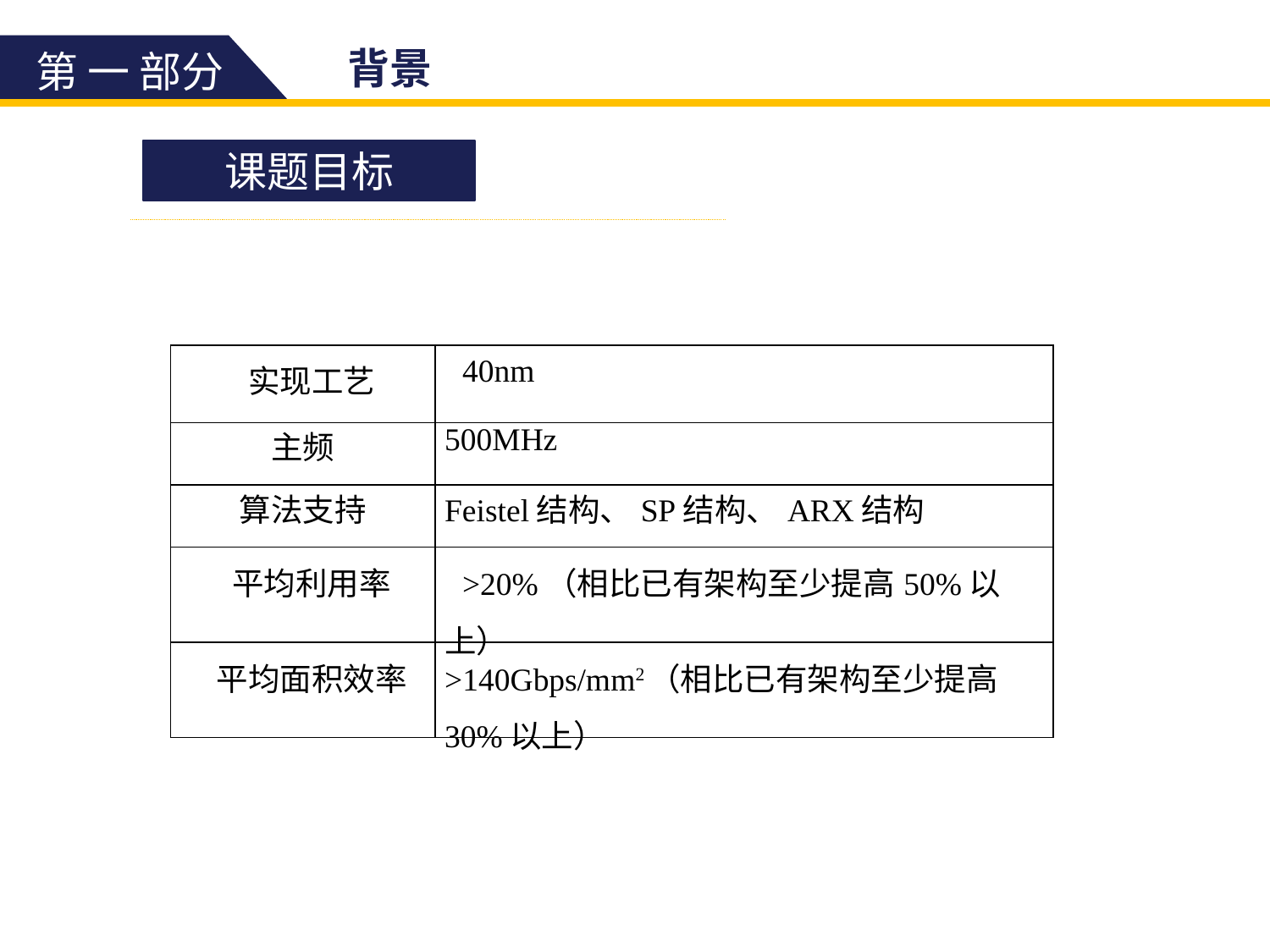

背景

第 一 部分

课题目标

| 实现工艺 | 40nm |
| --- | --- |
| 主频 | 500MHz |
| 算法支持 | Feistel结构、SP结构、ARX结构 |
| 平均利用率 | >20%（相比已有架构至少提高50%以上） |
| 平均面积效率 | >140Gbps/mm2（相比已有架构至少提高30%以上） |